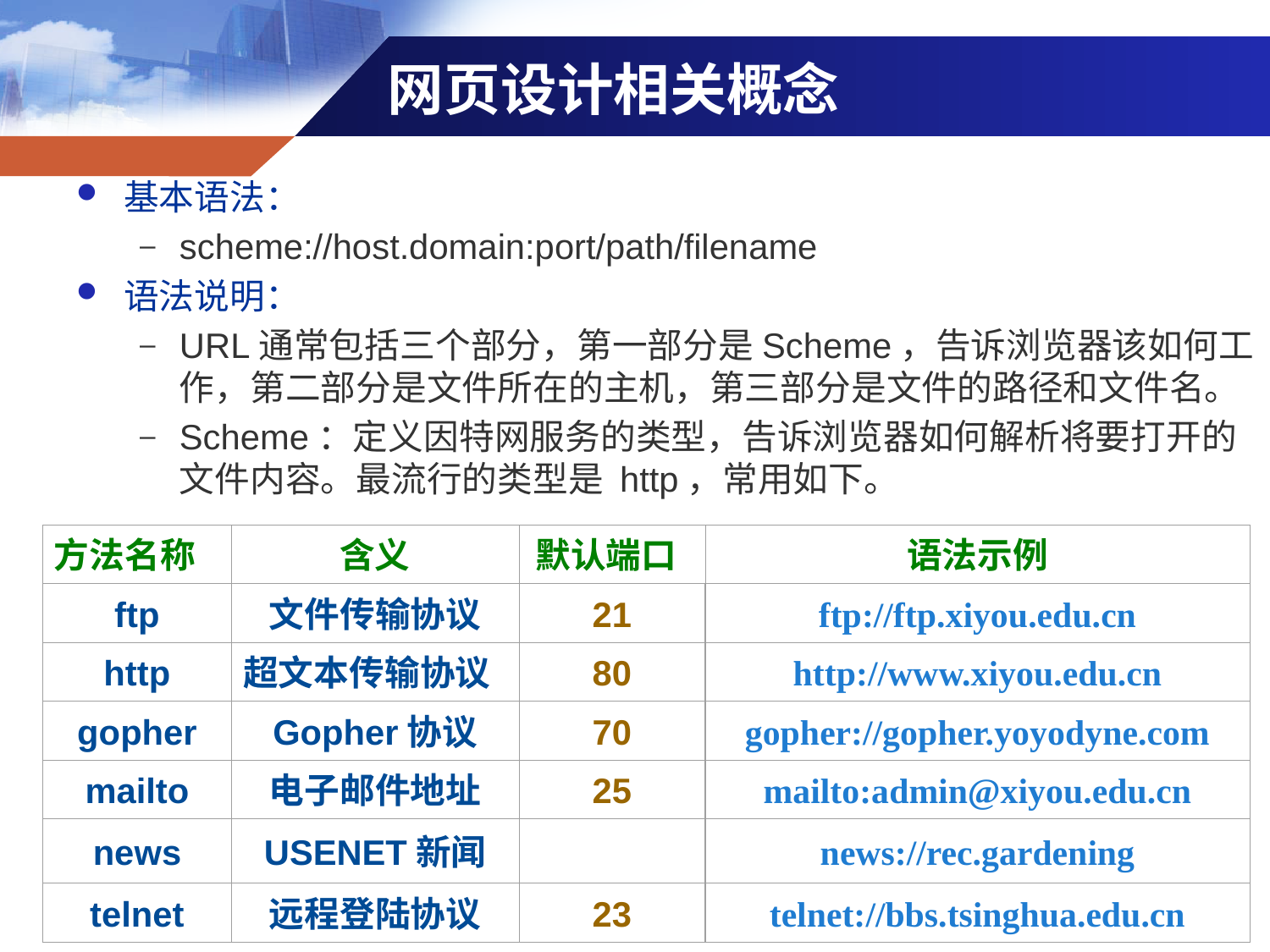

# 网页设计相关概念
基本语法：
scheme://host.domain:port/path/filename
语法说明：
URL通常包括三个部分，第一部分是Scheme，告诉浏览器该如何工作，第二部分是文件所在的主机，第三部分是文件的路径和文件名。
Scheme：定义因特网服务的类型，告诉浏览器如何解析将要打开的文件内容。最流行的类型是 http，常用如下。

方法名称

含义
默认端口

语法示例

ftp

文件传输协议

21

ftp://ftp.xiyou.edu.cn

http
超文本传输协议

80

http://www.xiyou.edu.cn

gopher

Gopher协议

70

gopher://gopher.yoyodyne.com

mailto

电子邮件地址

25

mailto:admin@xiyou.edu.cn

news

USENET新闻

news://rec.gardening

telnet

远程登陆协议

23

telnet://bbs.tsinghua.edu.cn